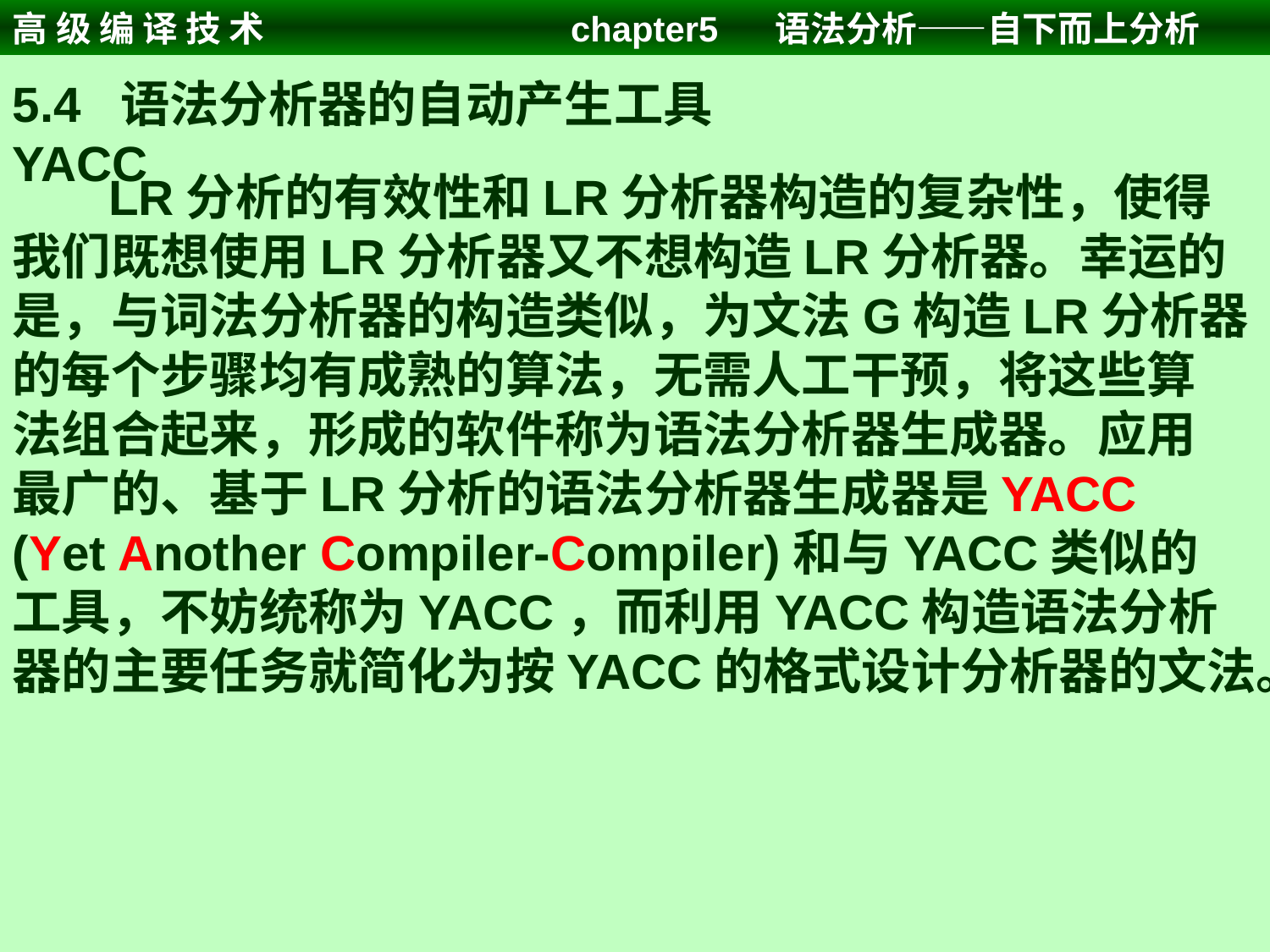

5.4  语法分析器的自动产生工具YACC
       LR分析的有效性和LR分析器构造的复杂性，使得
我们既想使用LR分析器又不想构造LR分析器。幸运的
是，与词法分析器的构造类似，为文法G构造LR分析器
的每个步骤均有成熟的算法，无需人工干预，将这些算
法组合起来，形成的软件称为语法分析器生成器。应用
最广的、基于LR分析的语法分析器生成器是YACC
(Yet Another Compiler-Compiler)和与YACC类似的
工具，不妨统称为YACC，而利用YACC构造语法分析
器的主要任务就简化为按YACC的格式设计分析器的文法。